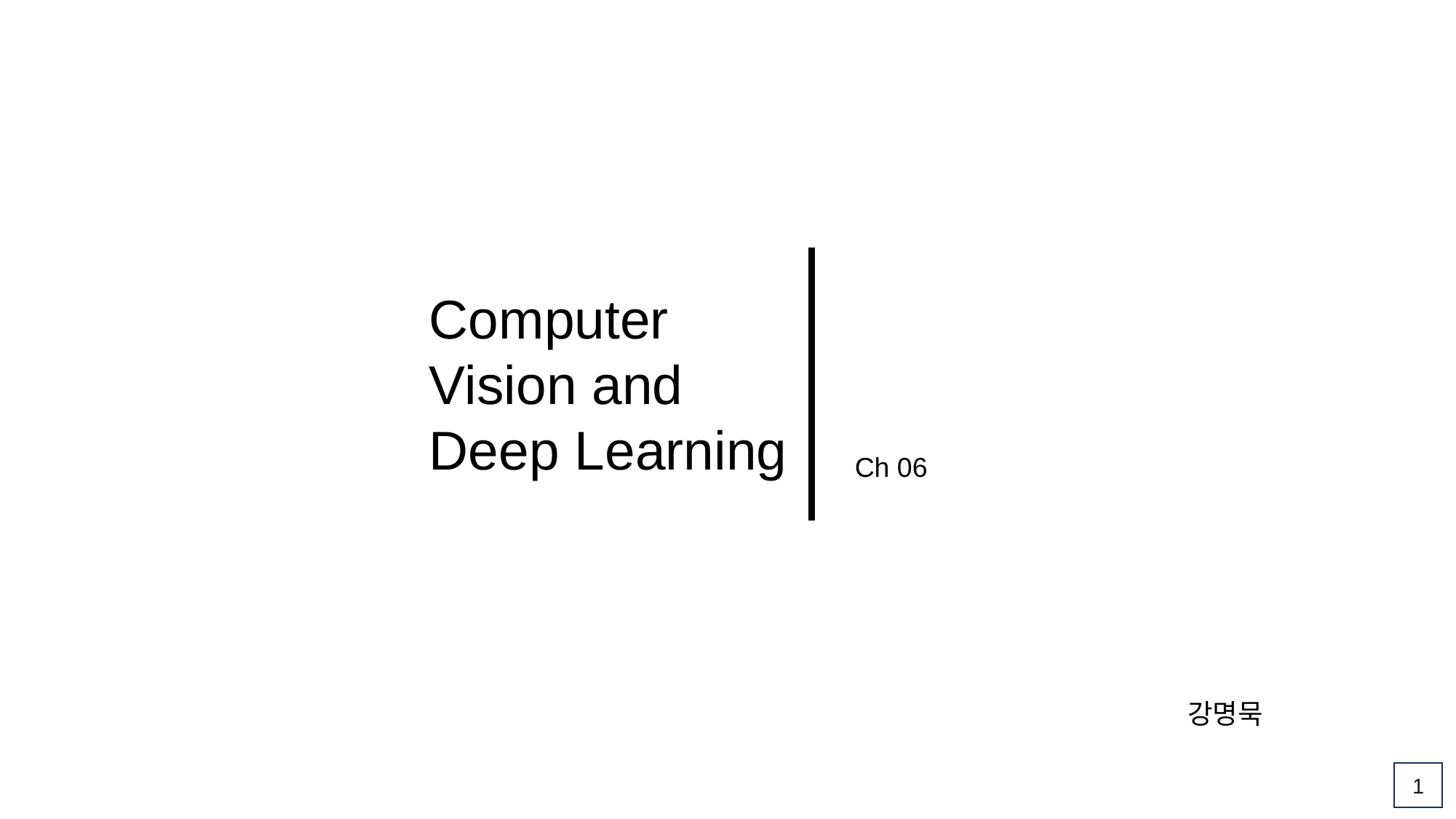

Computer Vision and Deep Learning

Ch 06
강명묵
1